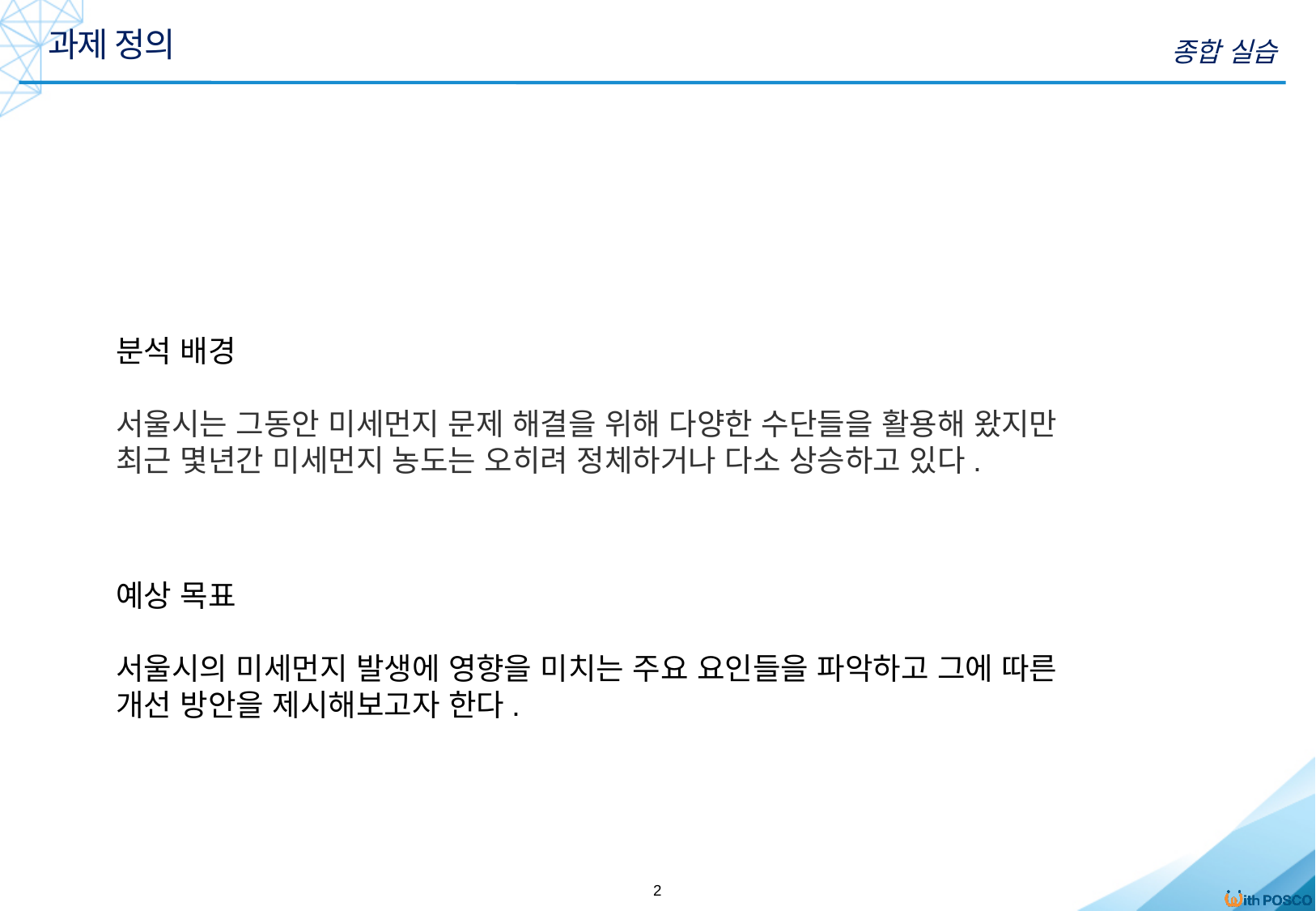

과제 정의
종합 실습
분석 배경

서울시는 그동안 미세먼지 문제 해결을 위해 다양한 수단들을 활용해 왔지만
최근 몇년간 미세먼지 농도는 오히려 정체하거나 다소 상승하고 있다.
예상 목표

서울시의 미세먼지 발생에 영향을 미치는 주요 요인들을 파악하고 그에 따른
개선 방안을 제시해보고자 한다.